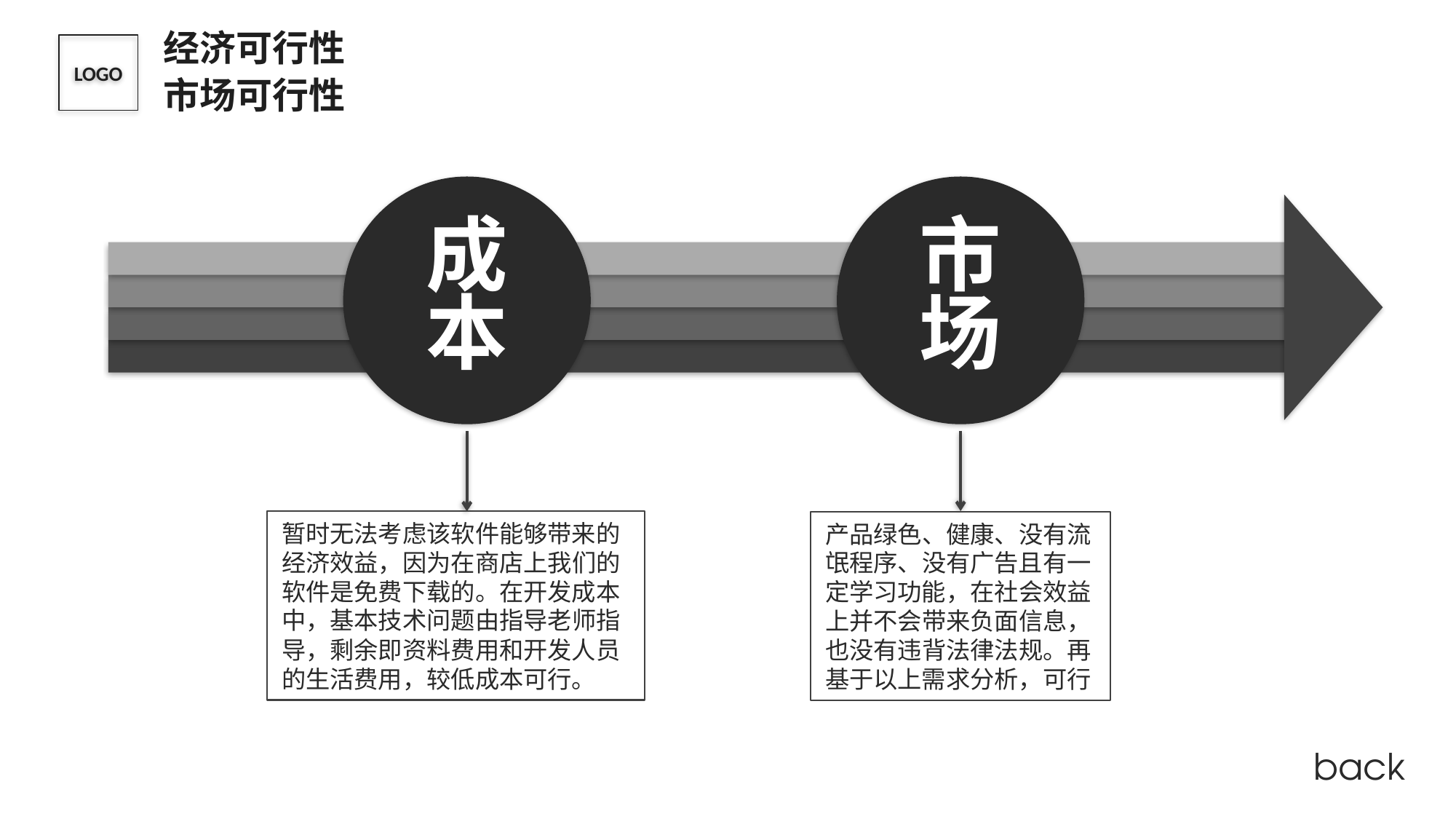

经济可行性
市场可行性
LOGO
成本
市场

暂时无法考虑该软件能够带来的经济效益，因为在商店上我们的软件是免费下载的。在开发成本中，基本技术问题由指导老师指导，剩余即资料费用和开发人员的生活费用，较低成本可行。
产品绿色、健康、没有流氓程序、没有广告且有一定学习功能，在社会效益上并不会带来负面信息，也没有违背法律法规。再基于以上需求分析，可行
back